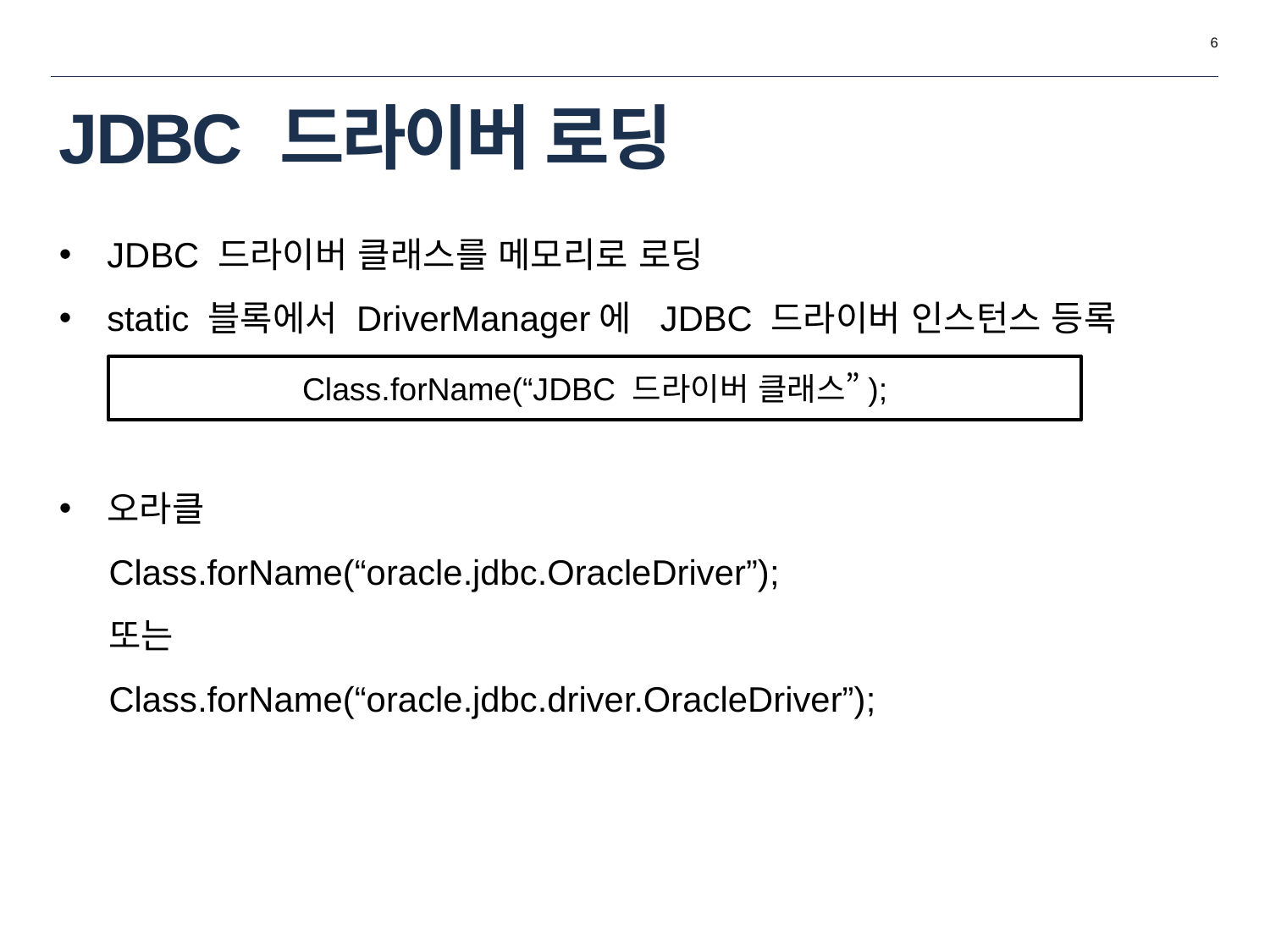

6
# JDBC 드라이버 로딩
JDBC 드라이버 클래스를 메모리로 로딩
static 블록에서 DriverManager에  JDBC 드라이버 인스턴스 등록

오라클
Class.forName(“oracle.jdbc.OracleDriver”);
또는
Class.forName(“oracle.jdbc.driver.OracleDriver”);

Class.forName(“JDBC 드라이버 클래스”);